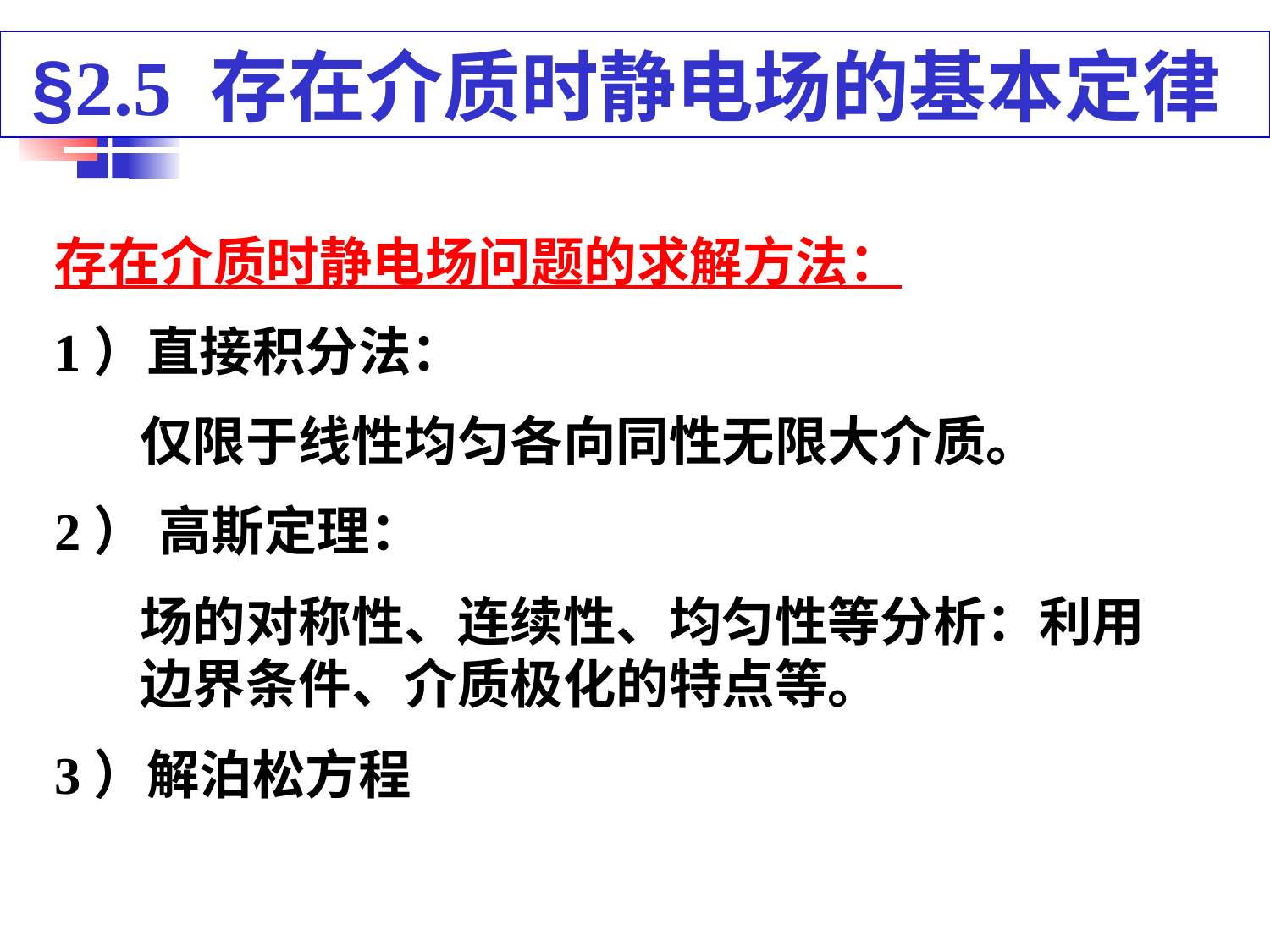

§2.5 存在介质时静电场的基本定律
存在介质时静电场问题的求解方法：
1）直接积分法：
      仅限于线性均匀各向同性无限大介质。
2） 高斯定理：
      场的对称性、连续性、均匀性等分析：利用
      边界条件、介质极化的特点等。
3）解泊松方程